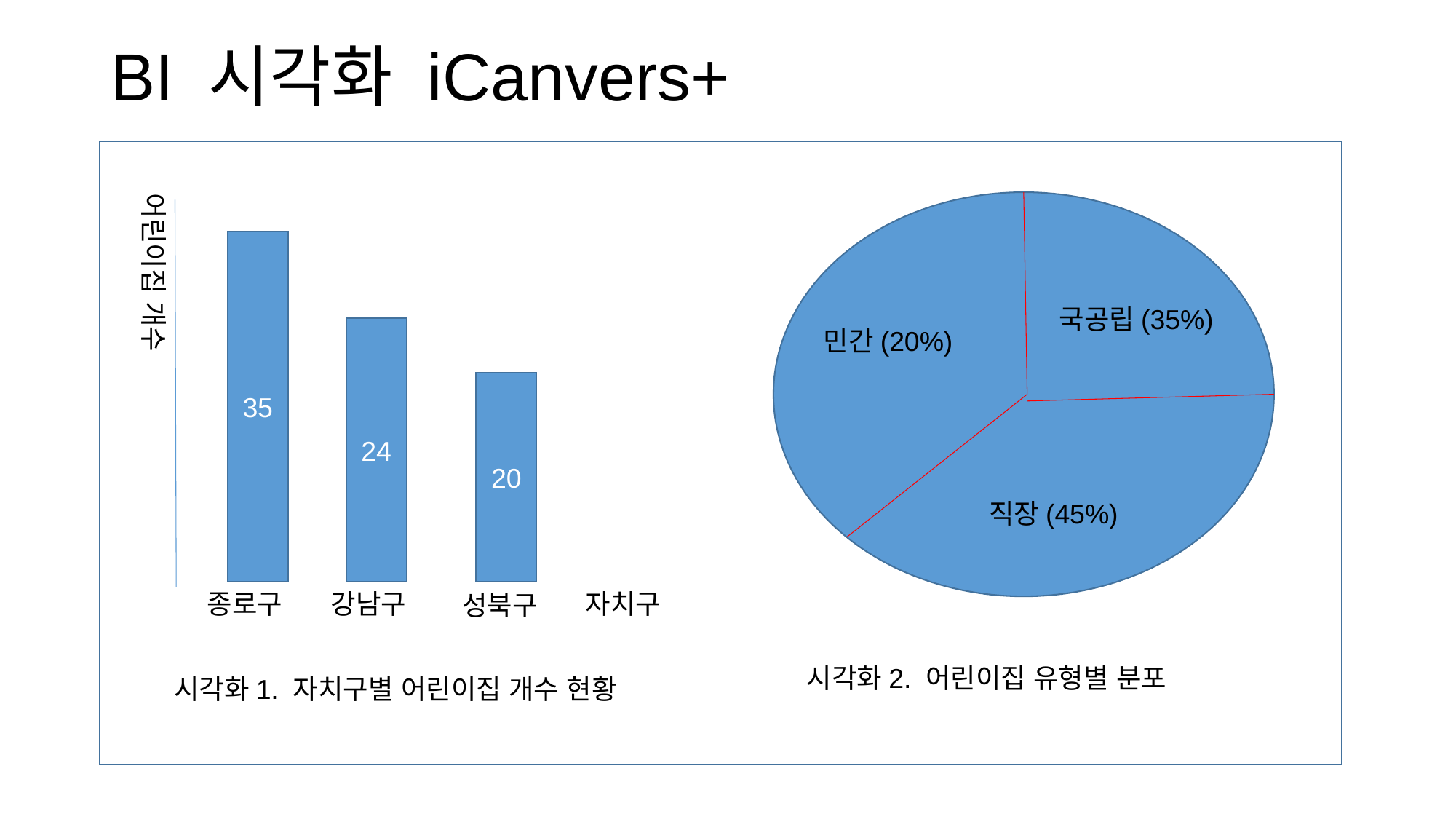

BI 시각화 iCanvers+

어린이집 개수

35
국공립(35%)
24
민간(20%)
20
직장(45%)
종로구
강남구
자치구
성북구
시각화2. 어린이집 유형별 분포
시각화1. 자치구별 어린이집 개수 현황